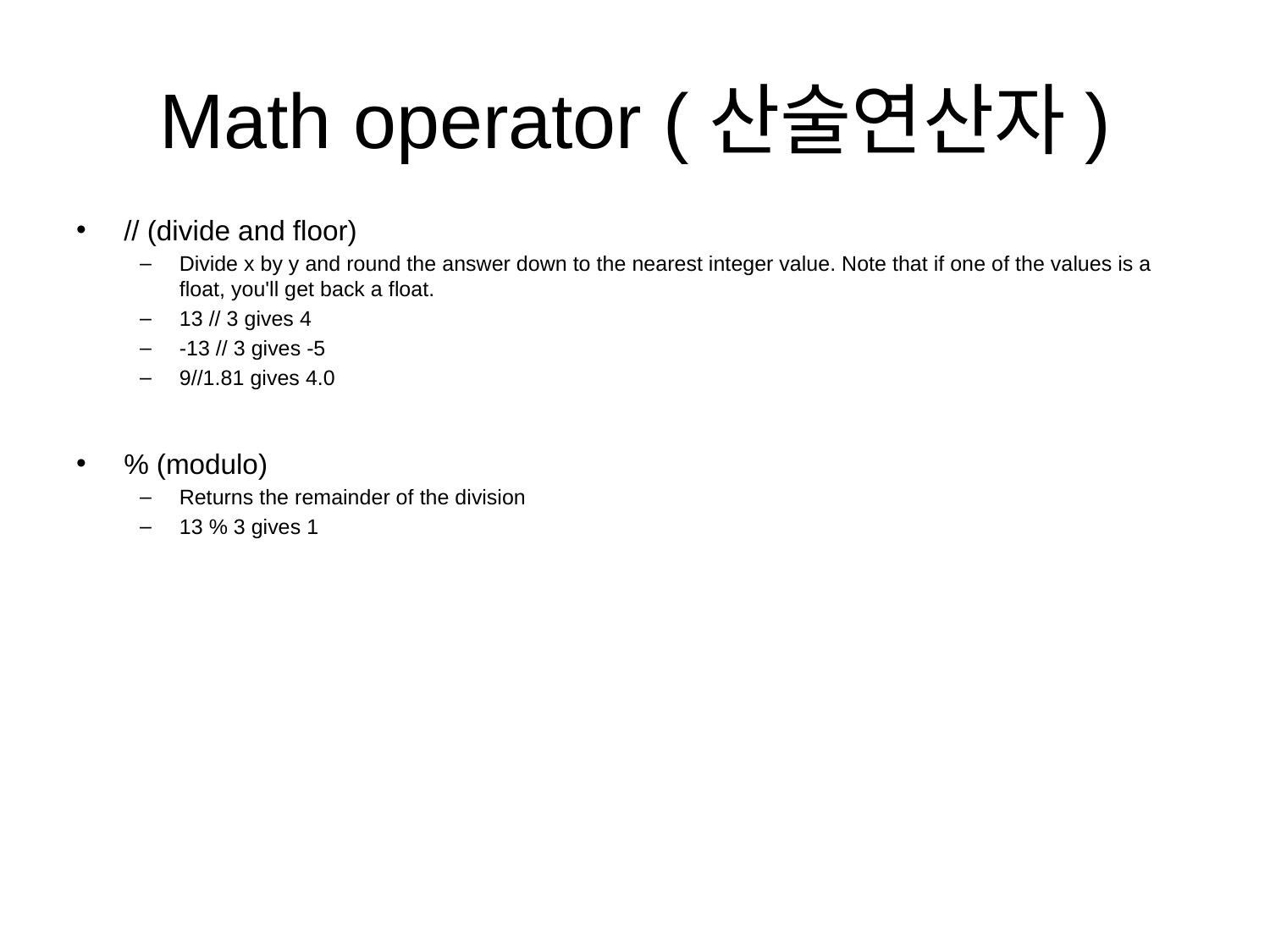

# Math operator (산술연산자)
// (divide and floor)
Divide x by y and round the answer down to the nearest integer value. Note that if one of the values is a float, you'll get back a float.
13 // 3 gives 4
-13 // 3 gives -5
9//1.81 gives 4.0

% (modulo)
Returns the remainder of the division
13 % 3 gives 1